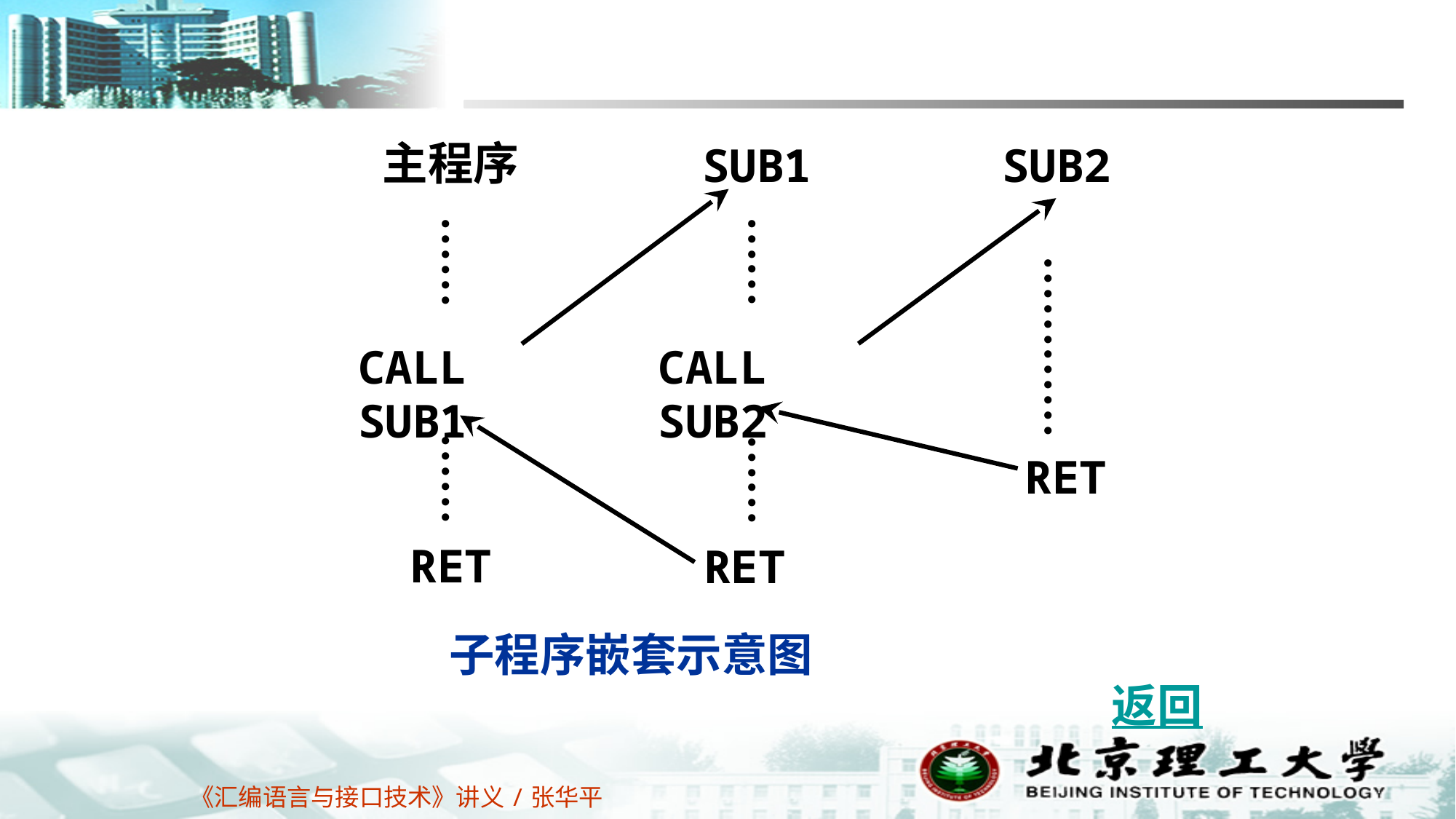

主程序
SUB1
SUB2

……
……
…………
CALL SUB1
CALL SUB2

……
……
RET
RET
RET
子程序嵌套示意图
返回